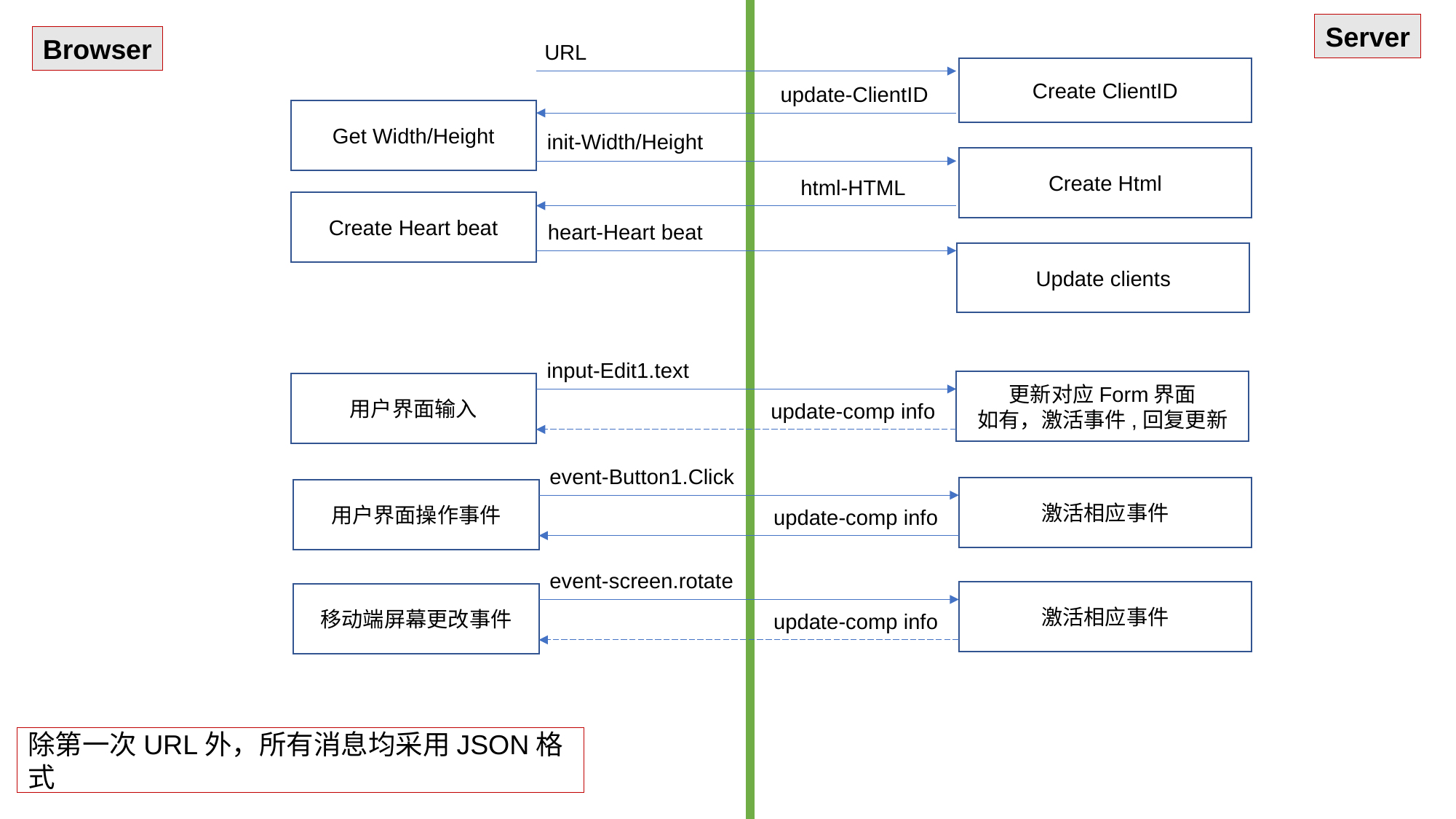

Server
Browser
URL
Create ClientID
update-ClientID
Get Width/Height
init-Width/Height
Create Html
html-HTML
Create Heart beat
heart-Heart beat
Update clients
input-Edit1.text
更新对应Form界面
如有，激活事件,回复更新
用户界面输入
update-comp info
event-Button1.Click
激活相应事件
用户界面操作事件
update-comp info
event-screen.rotate
激活相应事件
移动端屏幕更改事件
update-comp info
除第一次URL外，所有消息均采用JSON格式